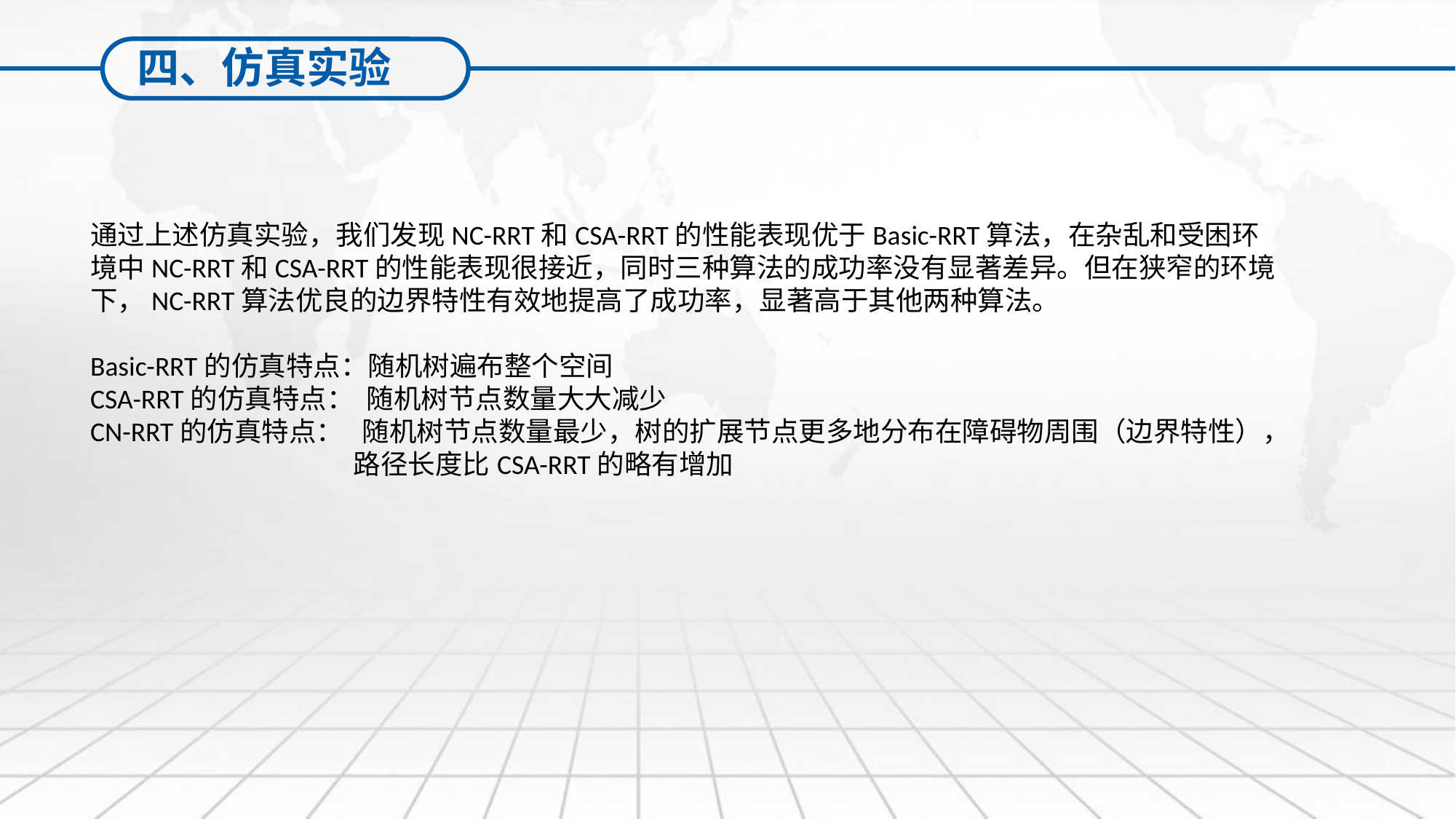

四、仿真实验

通过上述仿真实验，我们发现NC-RRT和CSA-RRT的性能表现优于Basic-RRT算法，在杂乱和受困环境中NC-RRT和CSA-RRT的性能表现很接近，同时三种算法的成功率没有显著差异。但在狭窄的环境下，NC-RRT算法优良的边界特性有效地提高了成功率，显著高于其他两种算法。

Basic-RRT的仿真特点：随机树遍布整个空间
CSA-RRT的仿真特点：  随机树节点数量大大减少
CN-RRT的仿真特点：   随机树节点数量最少，树的扩展节点更多地分布在障碍物周围（边界特性），	                         路径长度比CSA-RRT的略有增加